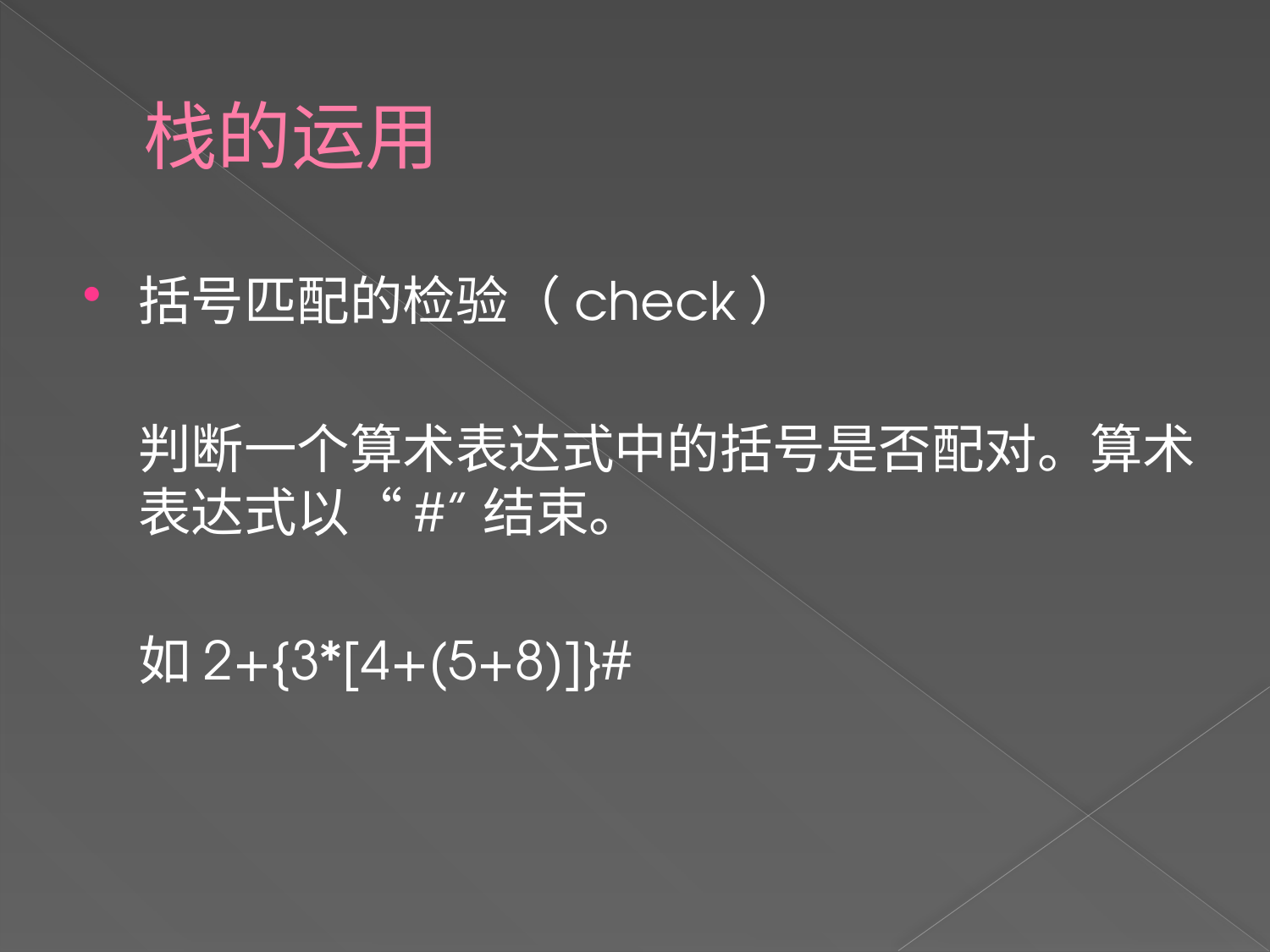

# 栈的运用
括号匹配的检验（check）

	判断一个算术表达式中的括号是否配对。算术表达式以“#”结束。

	如2+{3*[4+(5+8)]}#